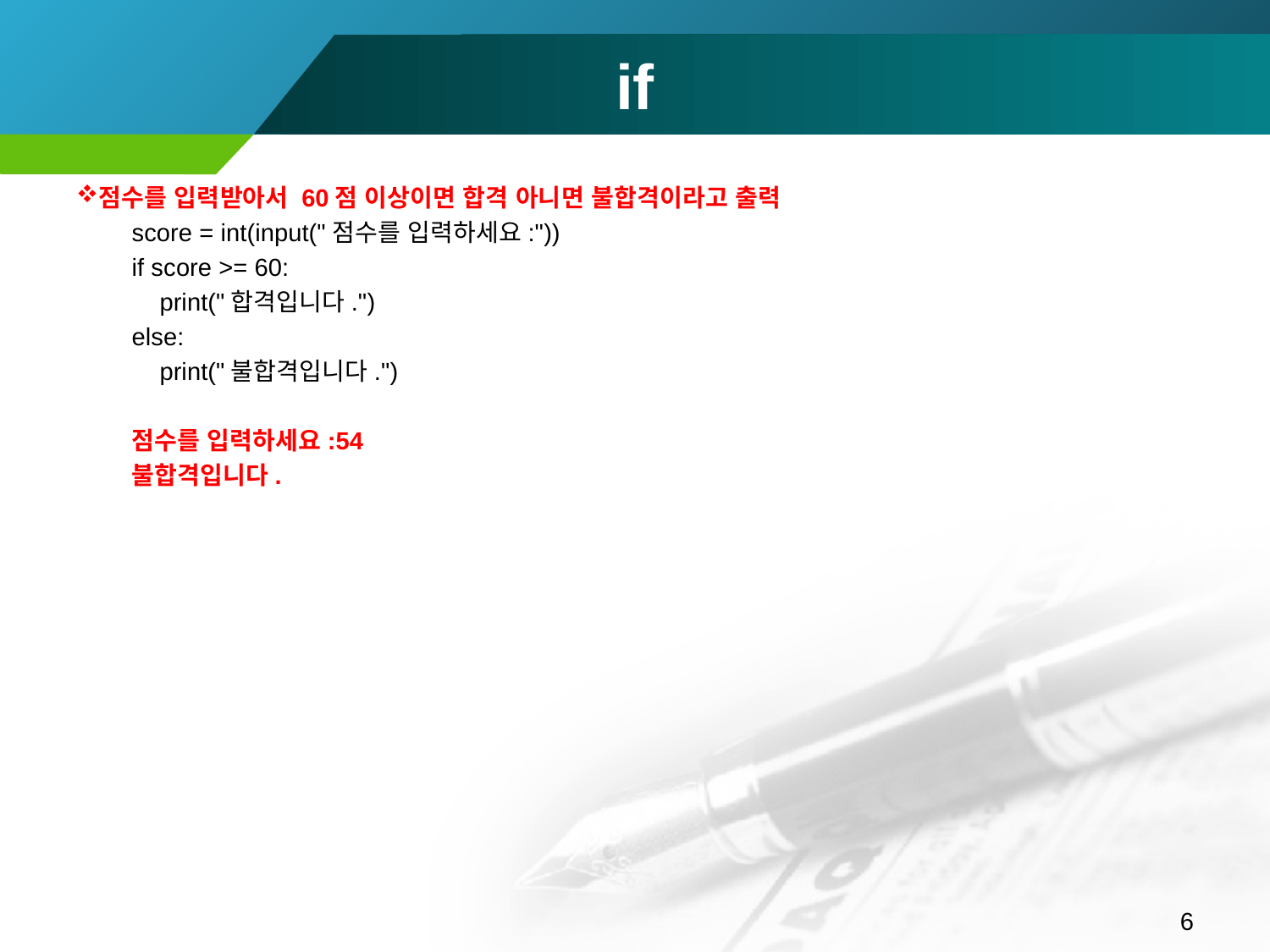

# if
점수를 입력받아서 60점 이상이면 합격 아니면 불합격이라고 출력
score = int(input("점수를 입력하세요:"))
if score >= 60:
    print("합격입니다.")
else:
    print("불합격입니다.")

점수를 입력하세요:54
불합격입니다.
6